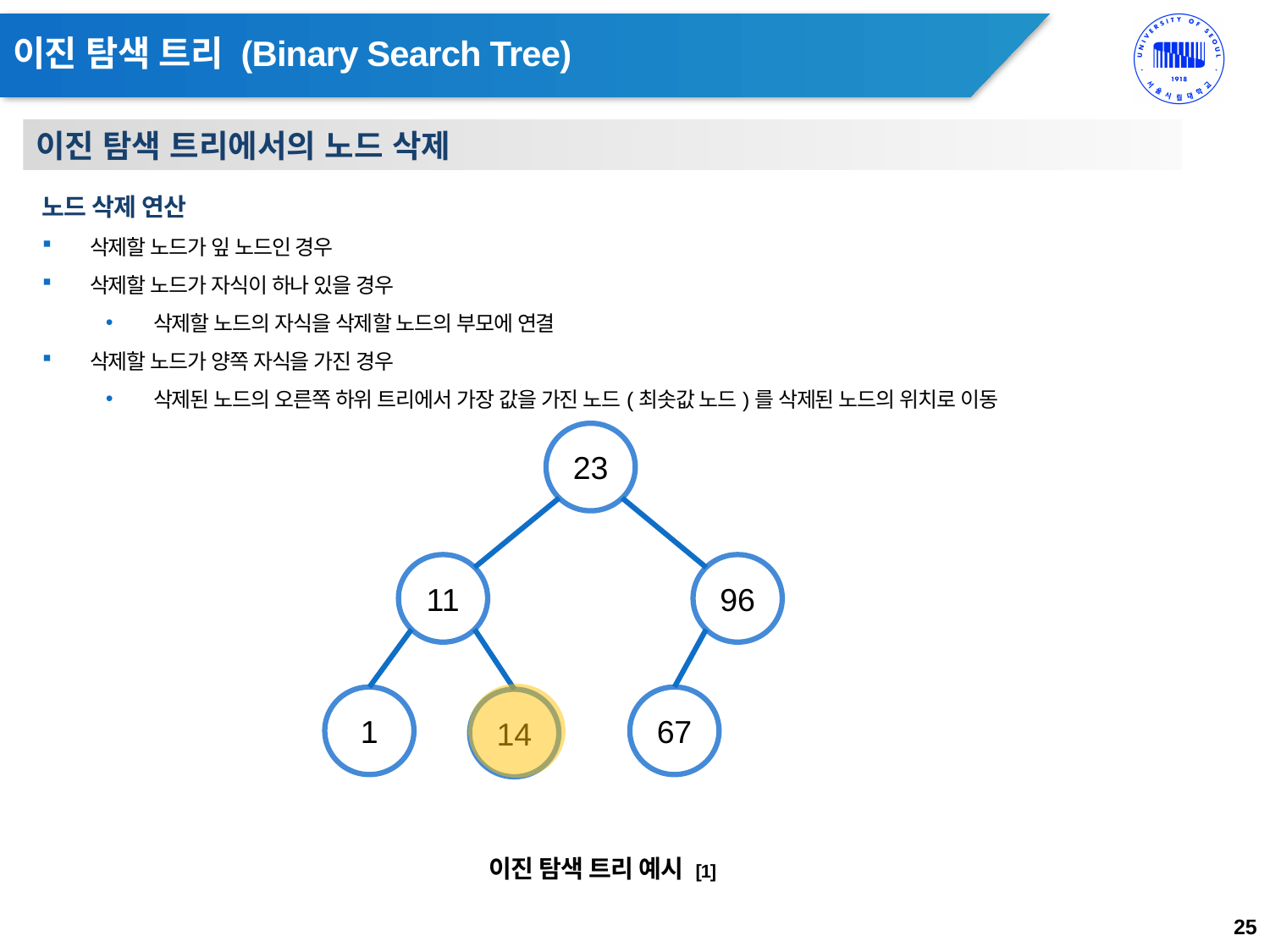

# 이진 탐색 트리 (Binary Search Tree)
이진 탐색 트리에서의 노드 삭제
노드 삭제 연산
삭제할 노드가 잎 노드인 경우
삭제할 노드가 자식이 하나 있을 경우
삭제할 노드의 자식을 삭제할 노드의 부모에 연결
삭제할 노드가 양쪽 자식을 가진 경우
삭제된 노드의 오른쪽 하위 트리에서 가장 값을 가진 노드(최솟값 노드)를 삭제된 노드의 위치로 이동
23
11
96

1
67
14
이진 탐색 트리 예시 [1]
25